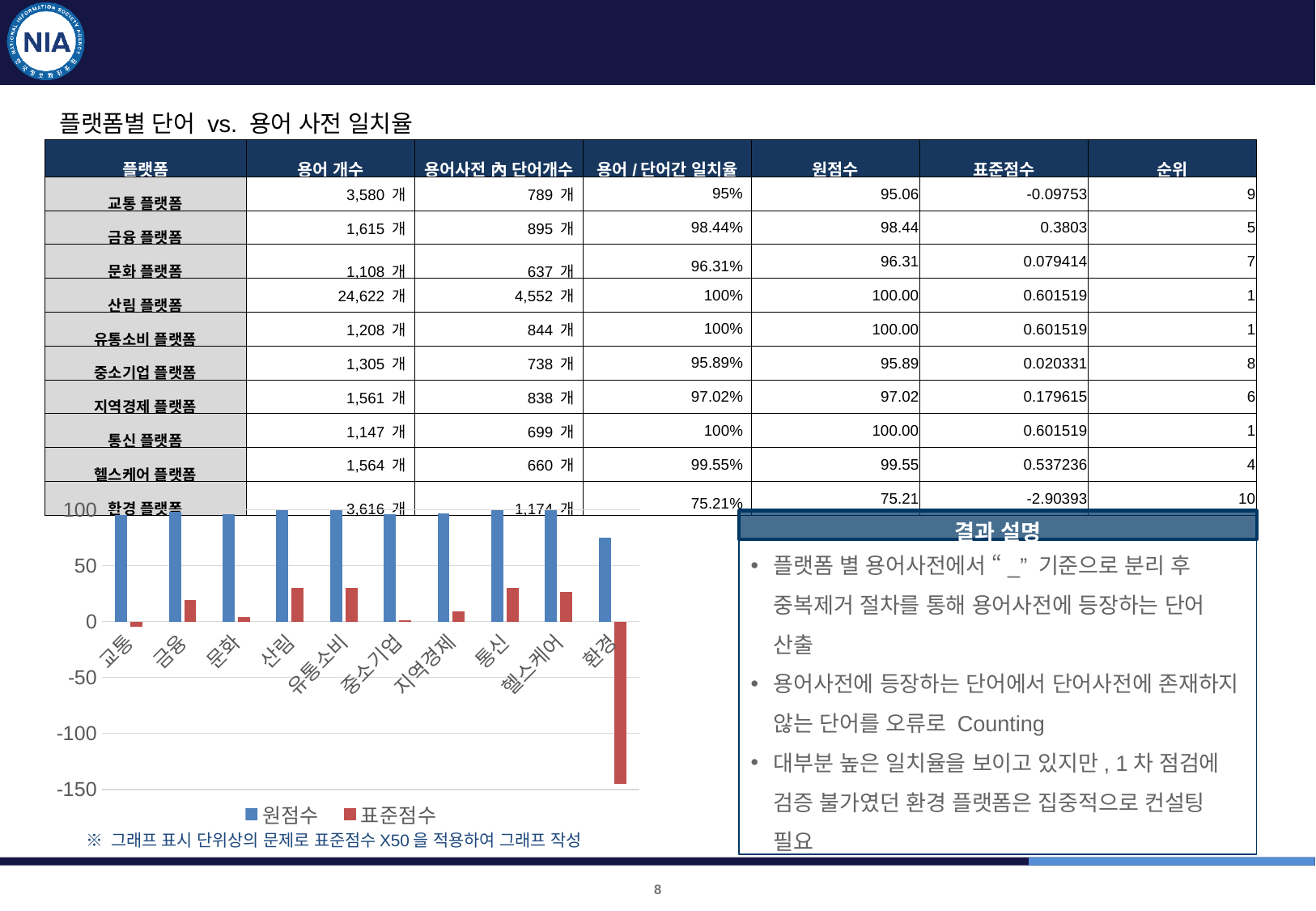

표준화 적용 점검(2차) 및 표준사전 제작
표준화 사전 적용 점검 결과(2차)
플랫폼별 단어 vs. 용어 사전 일치율
| 플랫폼 | 용어 개수 | 용어사전 內 단어개수 | 용어/단어간 일치율 | 원점수 | 표준점수 | 순위 |
| --- | --- | --- | --- | --- | --- | --- |
| 교통 플랫폼 | 3,580 개 | 789 개 | 95% | 95.06 | -0.09753 | 9 |
| 금융 플랫폼 | 1,615 개 | 895 개 | 98.44% | 98.44 | 0.3803 | 5 |
| 문화 플랫폼 | 1,108 개 | 637 개 | 96.31% | 96.31 | 0.079414 | 7 |
| 산림 플랫폼 | 24,622 개 | 4,552 개 | 100% | 100.00 | 0.601519 | 1 |
| 유통소비 플랫폼 | 1,208 개 | 844 개 | 100% | 100.00 | 0.601519 | 1 |
| 중소기업 플랫폼 | 1,305 개 | 738 개 | 95.89% | 95.89 | 0.020331 | 8 |
| 지역경제 플랫폼 | 1,561 개 | 838 개 | 97.02% | 97.02 | 0.179615 | 6 |
| 통신 플랫폼 | 1,147 개 | 699 개 | 100% | 100.00 | 0.601519 | 1 |
| 헬스케어 플랫폼 | 1,564 개 | 660 개 | 99.55% | 99.55 | 0.537236 | 4 |
| 환경 플랫폼 | 3,616 개 | 1,174 개 | 75.21% | 75.21 | -2.90393 | 10 |

### Chart

| Category | 원점수 | 표준점수 |
|---|---|---|
| 교통 | 95.05703422053232 | -4.876351063052783 |
| 금융 | 98.43575418994413 | 19.01498111399783 |
| 문화 | 96.30818619582664 | 3.9706938877998006 |
| 산림 | 100.0 | 30.075949940340124 |
| 유통소비 | 100.0 | 30.075949940340124 |
| 중소기업 | 95.89041095890411 | 1.0165553231884243 |
| 지역경제 | 97.01670644391407 | 8.980725128764146 |
| 통신 | 100.0 | 30.075949940340124 |
| 헬스케어 | 99.54545454545455 | 26.86180477814002 |
| 환경 | 75.21294718909711 | -145.19625898985691 |
결과 설명
플랫폼 별 용어사전에서 “_” 기준으로 분리 후 중복제거 절차를 통해 용어사전에 등장하는 단어 산출
용어사전에 등장하는 단어에서 단어사전에 존재하지 않는 단어를 오류로 Counting
대부분 높은 일치율을 보이고 있지만, 1차 점검에 검증 불가였던 환경 플랫폼은 집중적으로 컨설팅 필요
※ 그래프 표시 단위상의 문제로 표준점수X50을 적용하여 그래프 작성